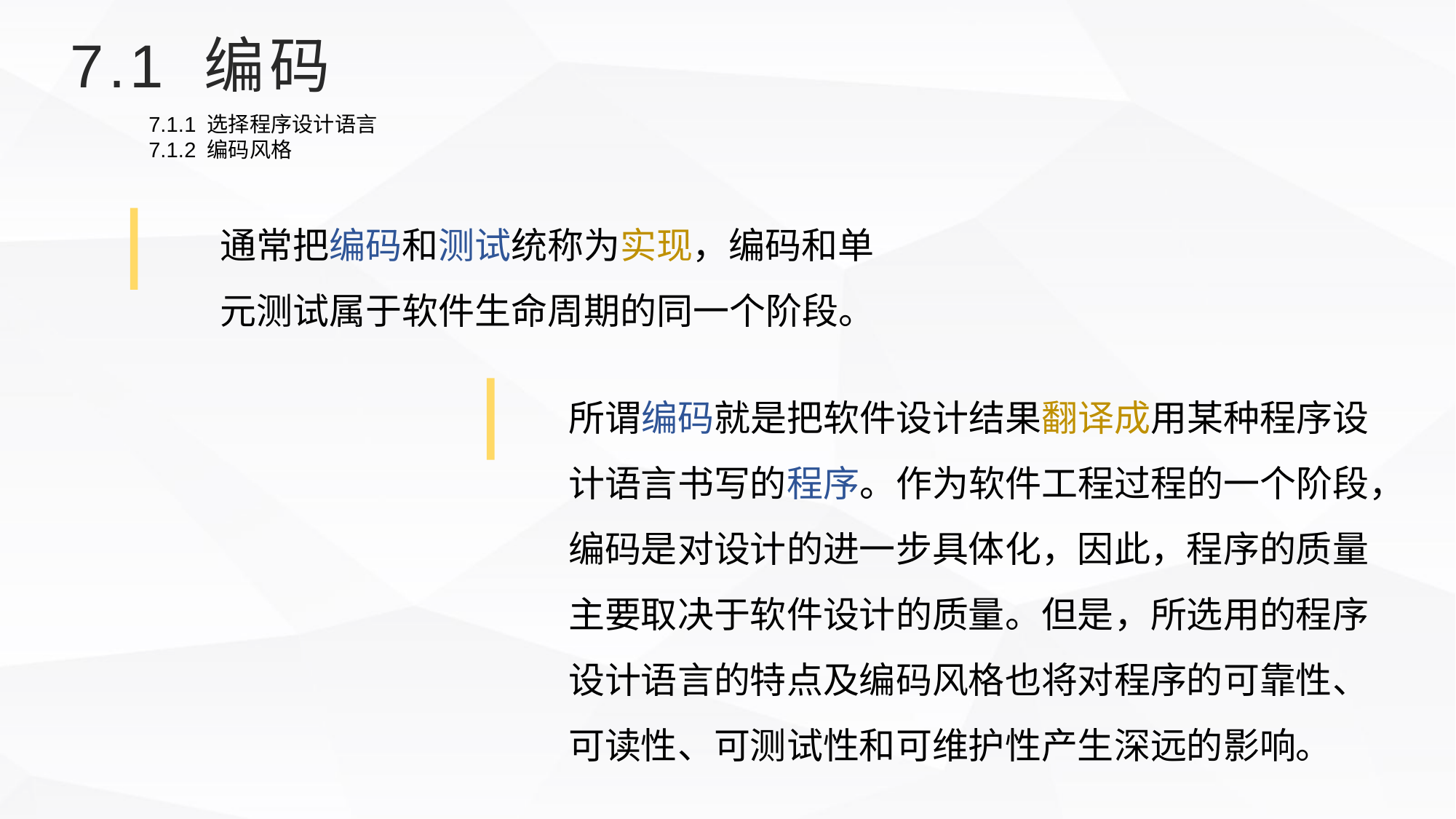

7.1 编码
7.1.1 选择程序设计语言
7.1.2 编码风格
通常把编码和测试统称为实现，编码和单元测试属于软件生命周期的同一个阶段。

所谓编码就是把软件设计结果翻译成用某种程序设计语言书写的程序。作为软件工程过程的一个阶段，编码是对设计的进一步具体化，因此，程序的质量主要取决于软件设计的质量。但是，所选用的程序设计语言的特点及编码风格也将对程序的可靠性、可读性、可测试性和可维护性产生深远的影响。